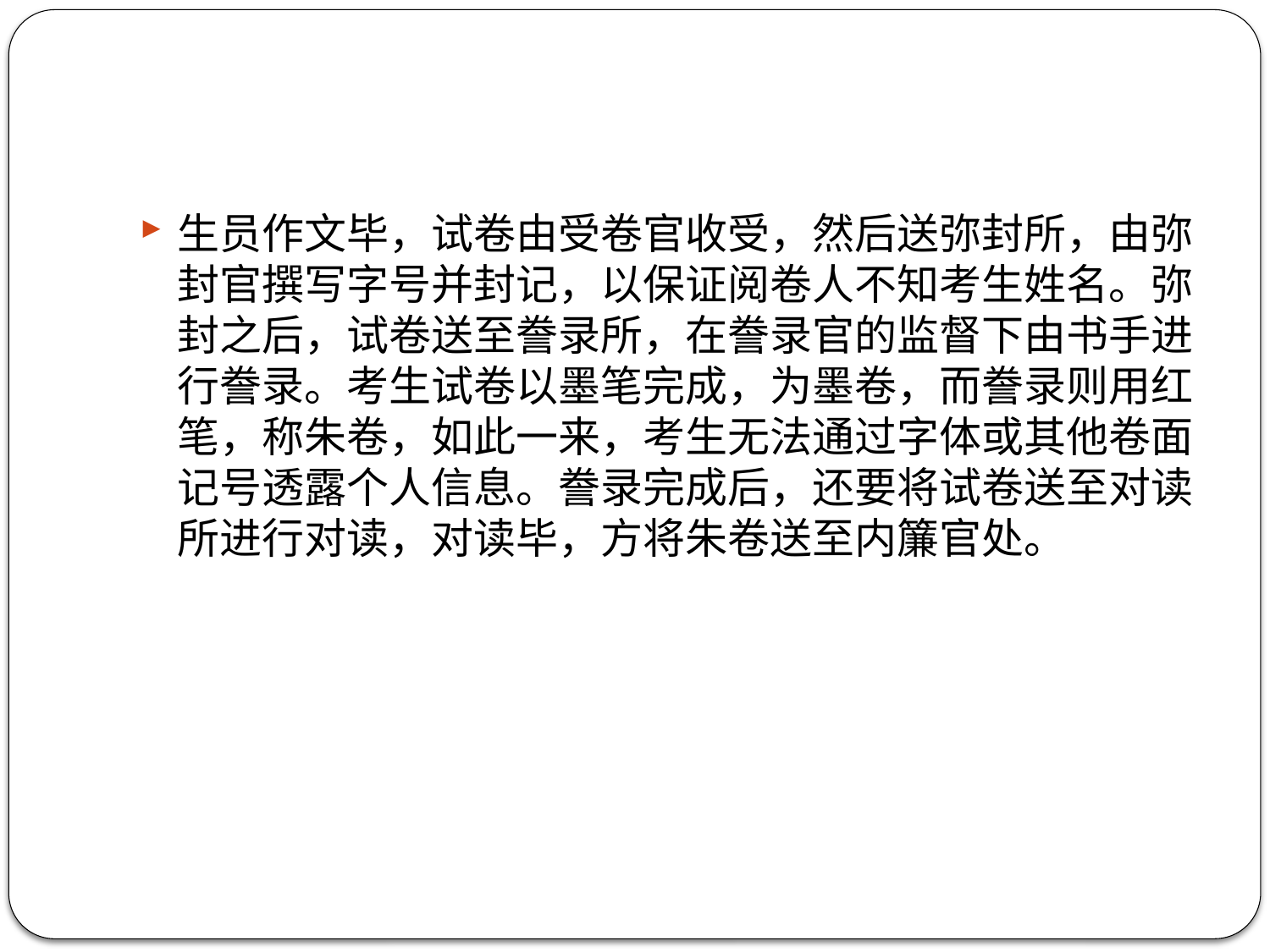

#
生员作文毕，试卷由受卷官收受，然后送弥封所，由弥封官撰写字号并封记，以保证阅卷人不知考生姓名。弥封之后，试卷送至誊录所，在誊录官的监督下由书手进行誊录。考生试卷以墨笔完成，为墨卷，而誊录则用红笔，称朱卷，如此一来，考生无法通过字体或其他卷面记号透露个人信息。誊录完成后，还要将试卷送至对读所进行对读，对读毕，方将朱卷送至内簾官处。